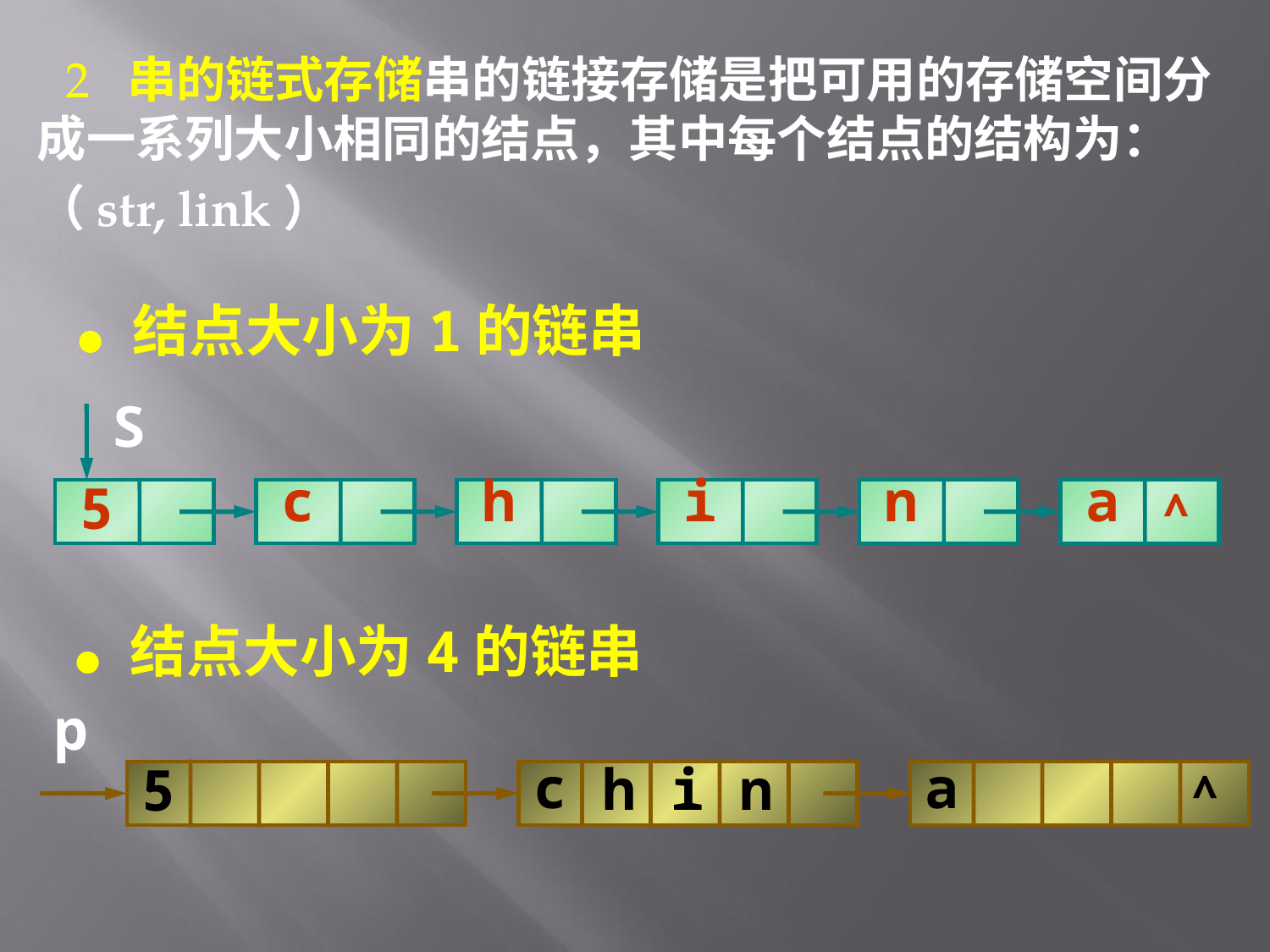

2  串的链式存储串的链接存储是把可用的存储空间分成一系列大小相同的结点，其中每个结点的结构为：
（str, link）

● 结点大小为1的链串
S

c

h

i

n

a

5

∧

● 结点大小为4的链串
p
h
i
n

c

5

a

∧